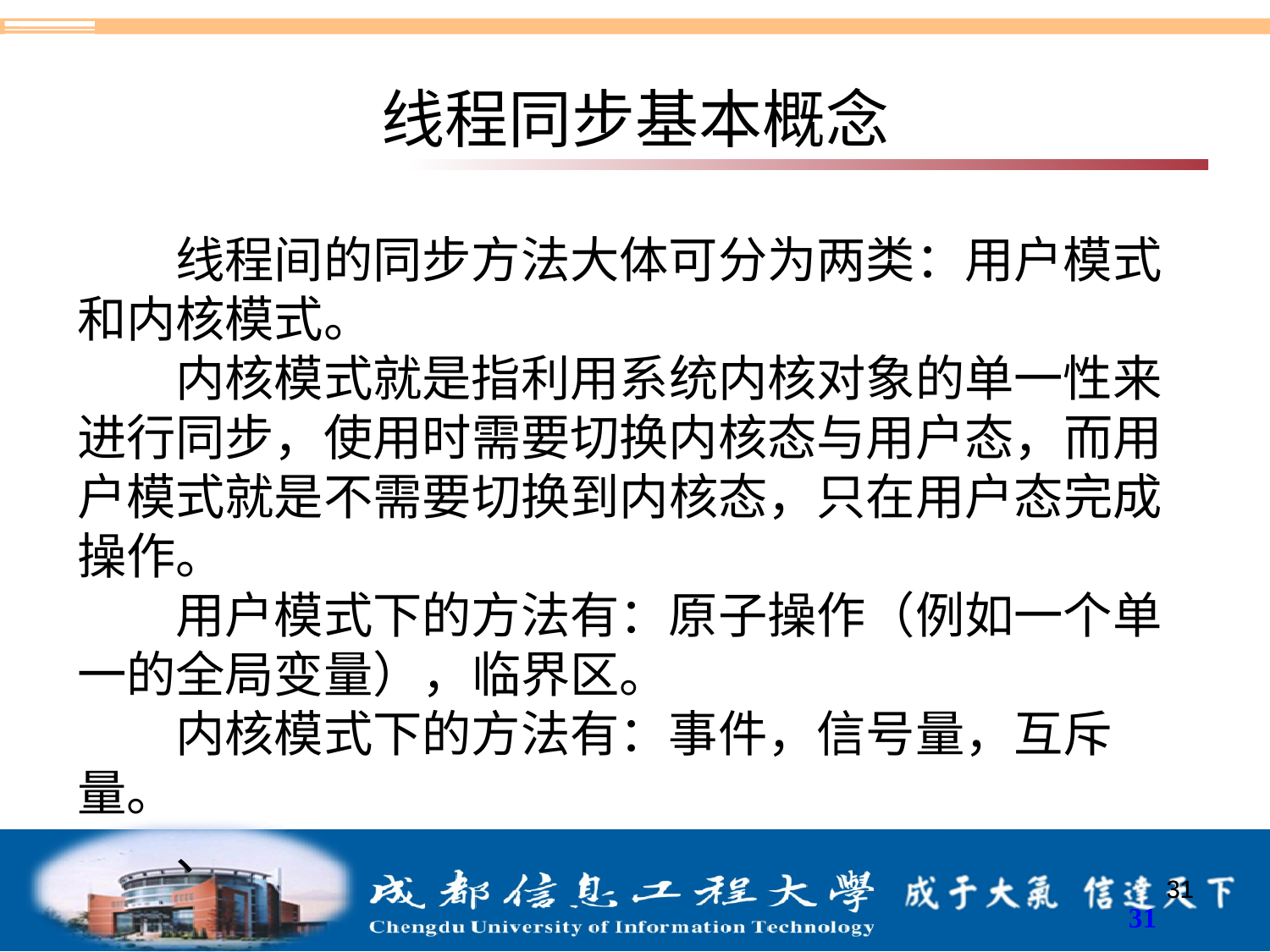

# 线程同步基本概念
线程间的同步方法大体可分为两类：用户模式和内核模式。
内核模式就是指利用系统内核对象的单一性来进行同步，使用时需要切换内核态与用户态，而用户模式就是不需要切换到内核态，只在用户态完成操作。
用户模式下的方法有：原子操作（例如一个单一的全局变量），临界区。
内核模式下的方法有：事件，信号量，互斥量。
、
31